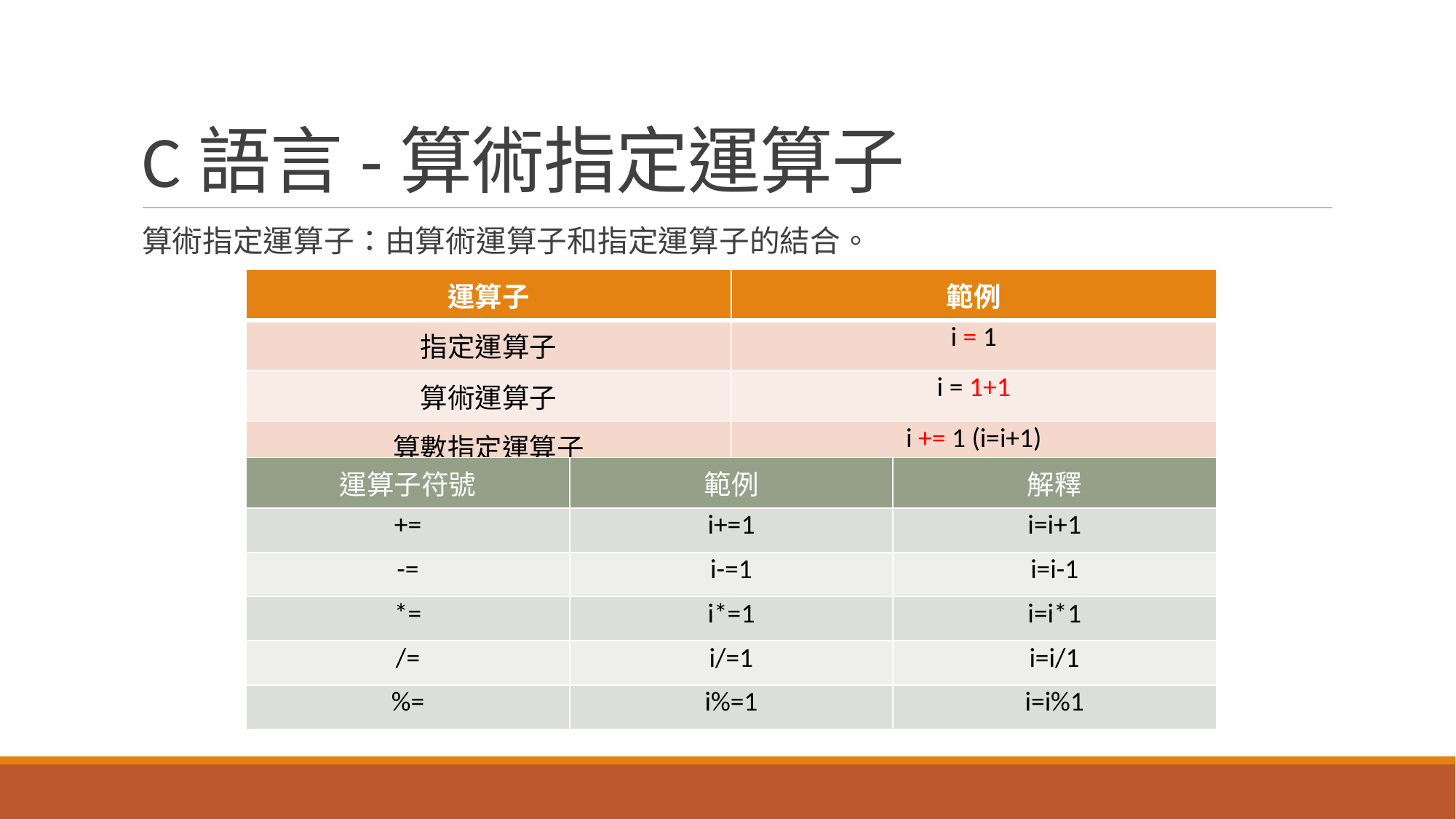

# C語言-算術指定運算子
算術指定運算子：由算術運算子和指定運算子的結合。

| 運算子 | 範例 |
| --- | --- |
| 指定運算子 | i = 1 |
| 算術運算子 | i = 1+1 |
| 算數指定運算子 | i += 1 (i=i+1) |
| 運算子符號 | 範例 | 解釋 |
| --- | --- | --- |
| += | i+=1 | i=i+1 |
| -= | i-=1 | i=i-1 |
| \*= | i\*=1 | i=i\*1 |
| /= | i/=1 | i=i/1 |
| %= | i%=1 | i=i%1 |